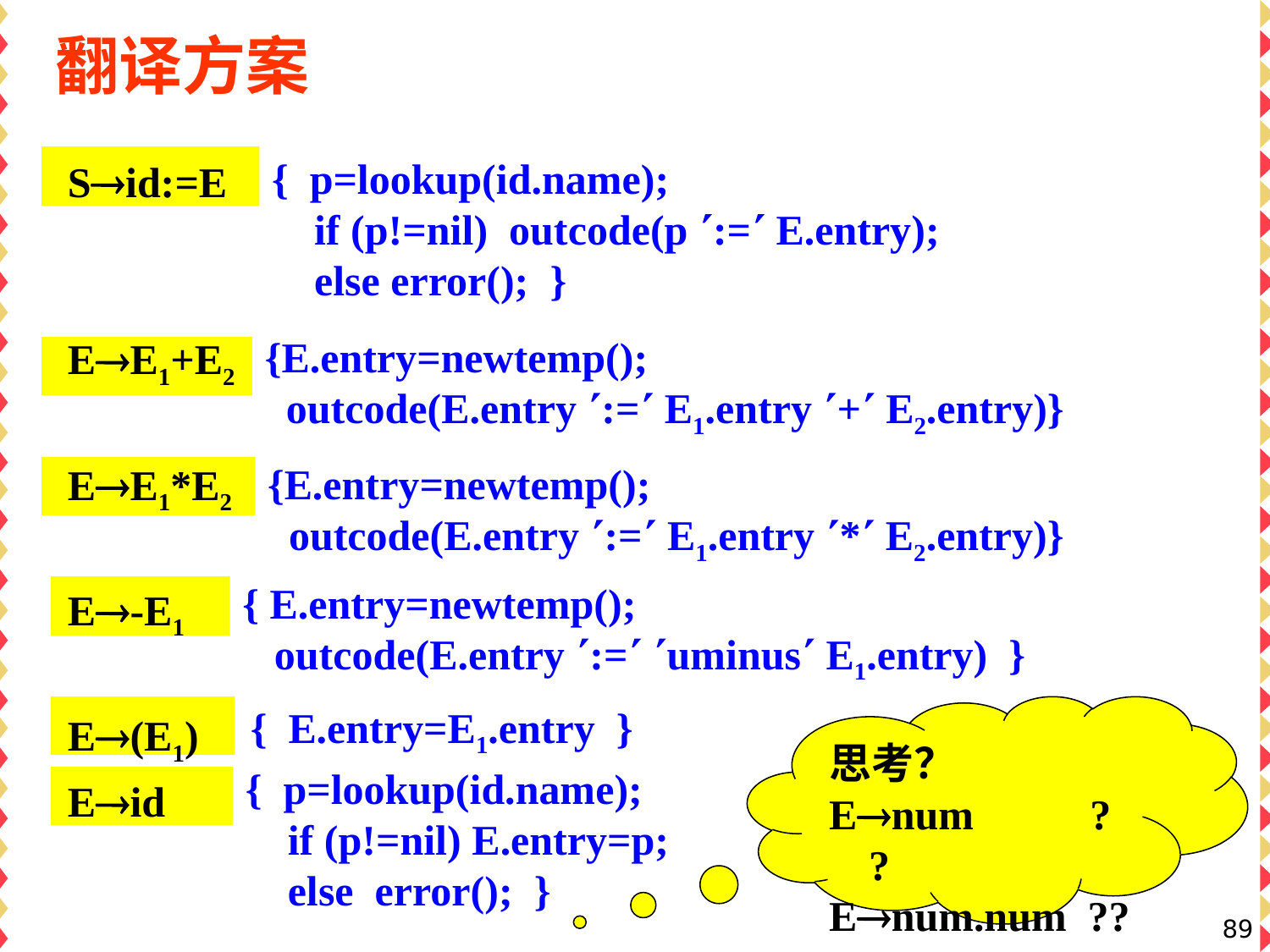

# 翻译方案
{  p=lookup(id.name);
    if (p!=nil)  outcode(p ′:=′ E.entry);
    else error();  }

S→id:=E

E→E1+E2

E→E1*E2

E→-E1

E→(E1)
E→id
{E.entry=newtemp();
  outcode(E.entry ′:=′ E1.entry ′+′ E2.entry)}

{E.entry=newtemp();
  outcode(E.entry ′:=′ E1.entry ′*′ E2.entry)}

{ E.entry=newtemp();
   outcode(E.entry ′:=′ ′uminus′ E1.entry)  }

思考？
E→num           ??
E→num.num  ??
{  E.entry=E1.entry  }
{  p=lookup(id.name);
    if (p!=nil) E.entry=p;
    else  error();  }

89